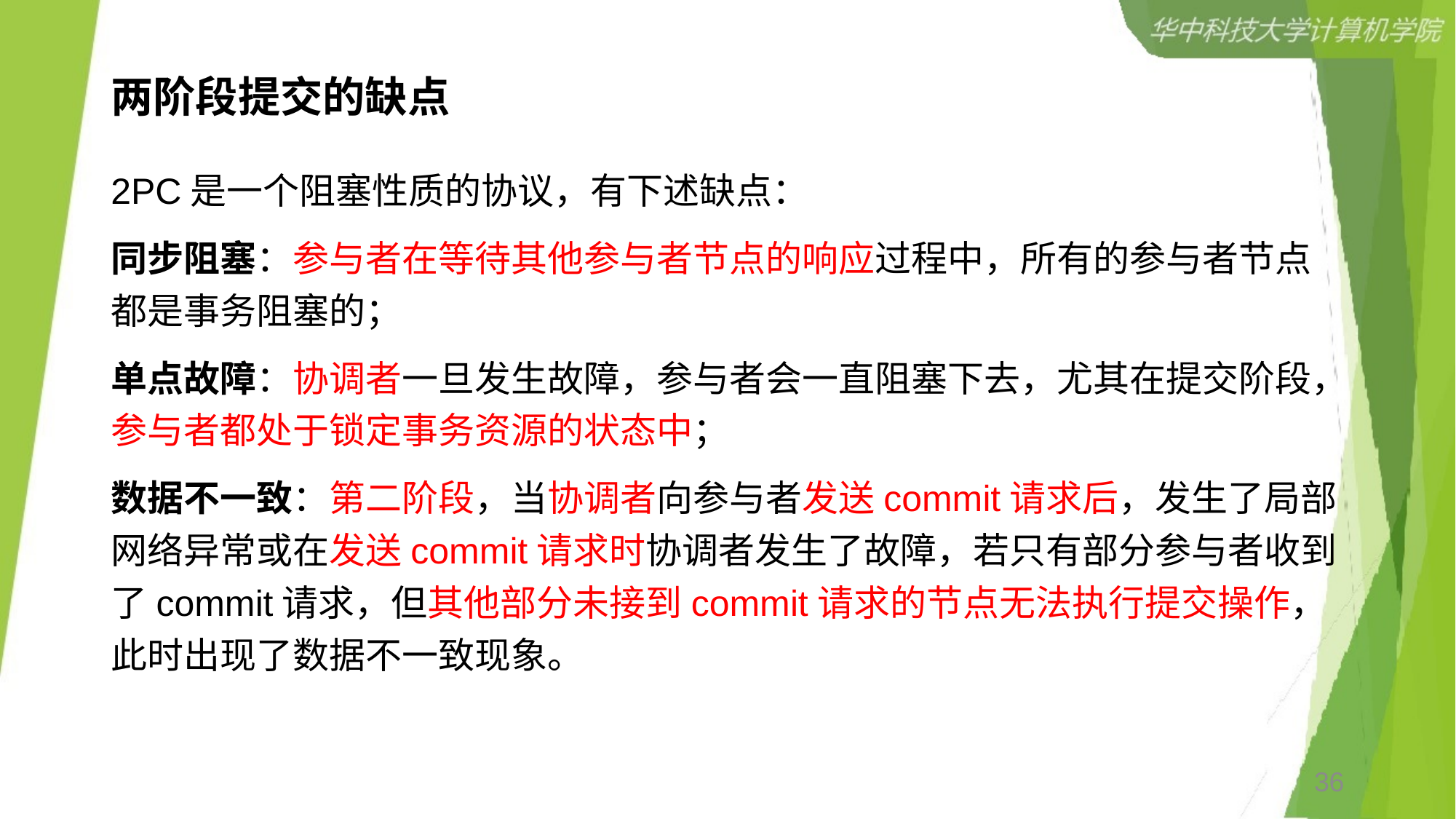

# 两阶段提交的缺点
2PC是一个阻塞性质的协议，有下述缺点：
同步阻塞：参与者在等待其他参与者节点的响应过程中，所有的参与者节点都是事务阻塞的；
单点故障：协调者一旦发生故障，参与者会一直阻塞下去，尤其在提交阶段，参与者都处于锁定事务资源的状态中；
数据不一致：第二阶段，当协调者向参与者发送commit请求后，发生了局部网络异常或在发送commit请求时协调者发生了故障，若只有部分参与者收到了commit请求，但其他部分未接到commit请求的节点无法执行提交操作，此时出现了数据不一致现象。
36